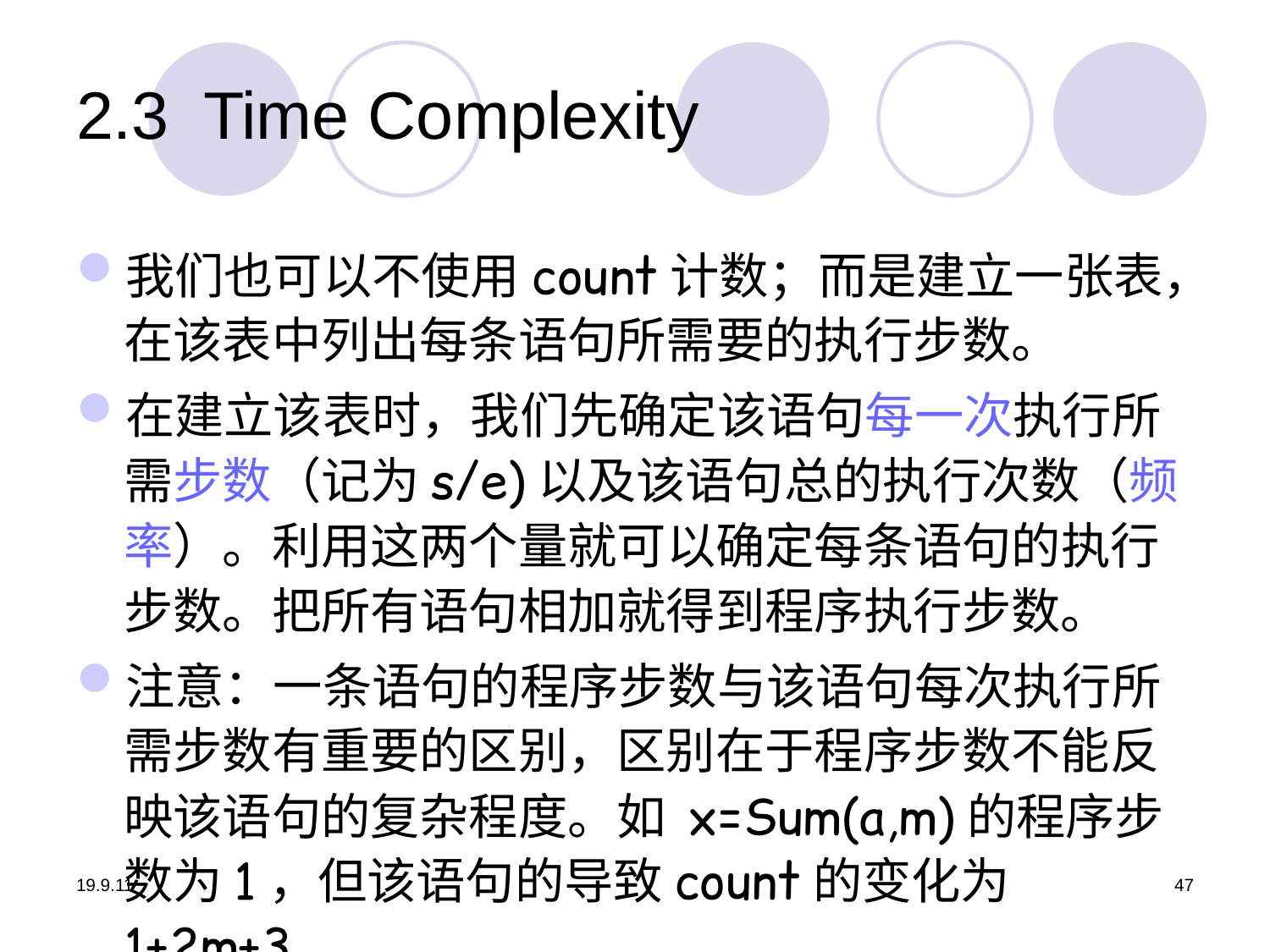

# 2.3	Time Complexity
我们也可以不使用count计数；而是建立一张表，在该表中列出每条语句所需要的执行步数。
在建立该表时，我们先确定该语句每一次执行所需步数（记为s/e)以及该语句总的执行次数（频率）。利用这两个量就可以确定每条语句的执行步数。把所有语句相加就得到程序执行步数。
注意：一条语句的程序步数与该语句每次执行所需步数有重要的区别，区别在于程序步数不能反映该语句的复杂程度。如 x=Sum(a,m)的程序步数为1，但该语句的导致count的变化为1+2m+3
19.9.11
47